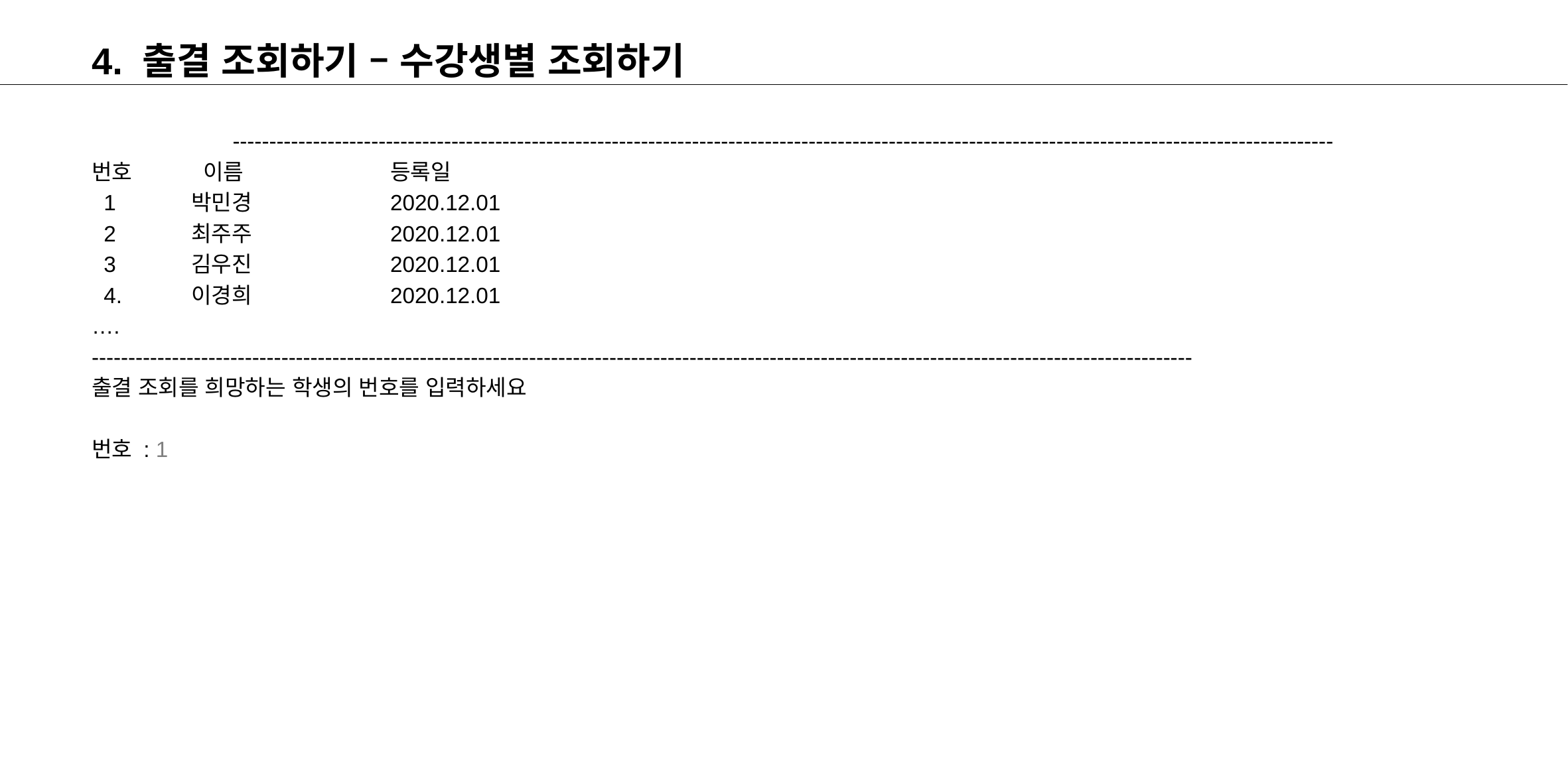

# 4. 출결 조회하기 – 수강생별 조회하기
-------------------------------------------------------------------------------------------------------------------------------------------------------
번호	  이름		등록일
  1 	박민경		2020.12.01
  2 	최주주		2020.12.01
  3 	김우진		2020.12.01
  4. 	이경희		2020.12.01
….
-------------------------------------------------------------------------------------------------------------------------------------------------------
출결 조회를 희망하는 학생의 번호를 입력하세요

번호 : 1